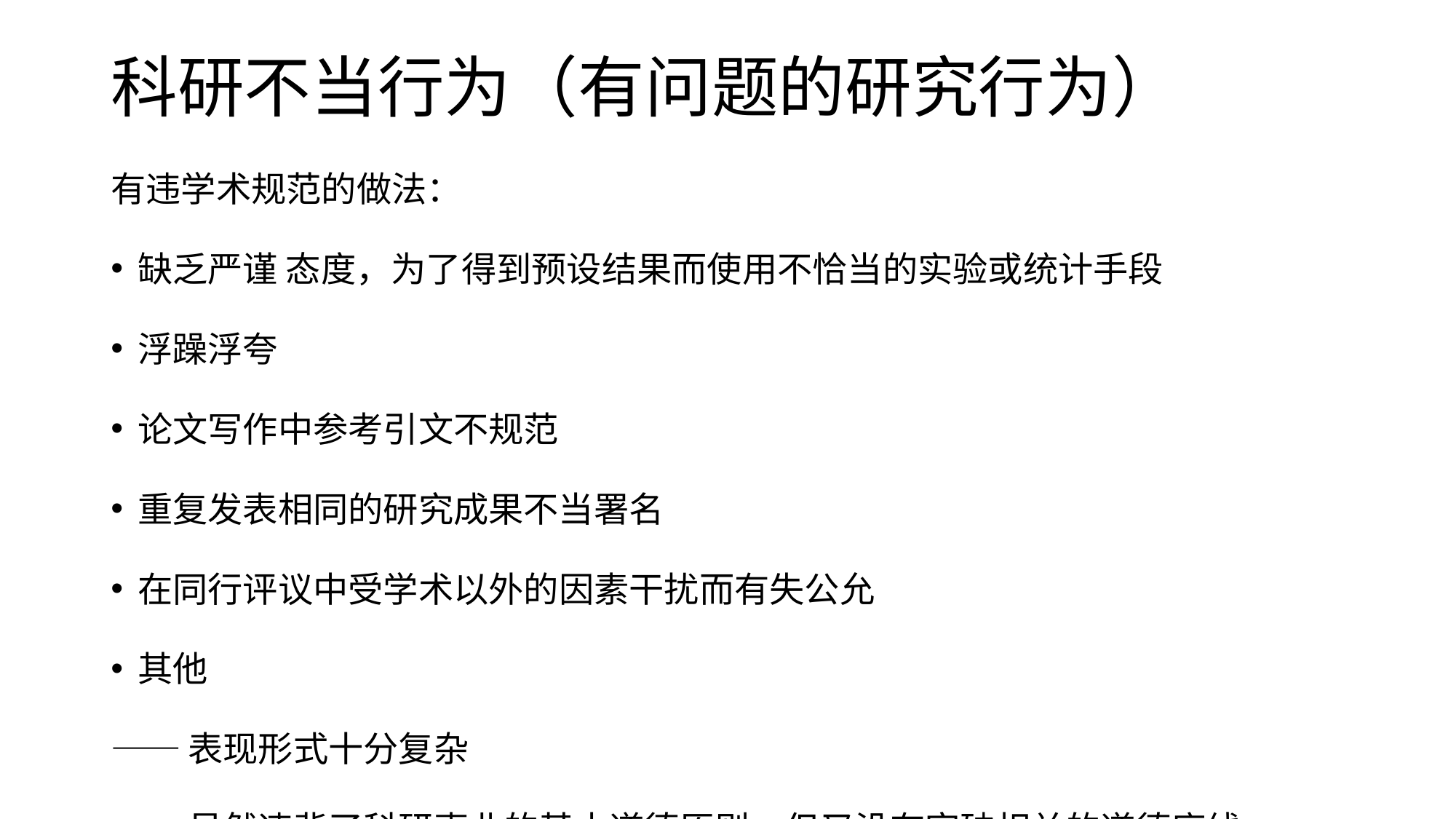

# 科研不当行为（有问题的研究行为）
有违学术规范的做法：
缺乏严谨 态度，为了得到预设结果而使用不恰当的实验或统计手段
浮躁浮夸
论文写作中参考引文不规范
重复发表相同的研究成果不当署名
在同行评议中受学术以外的因素干扰而有失公允
其他
——表现形式十分复杂
——虽然违背了科研事业的基本道德原则，但又没有突破相关的道德底线